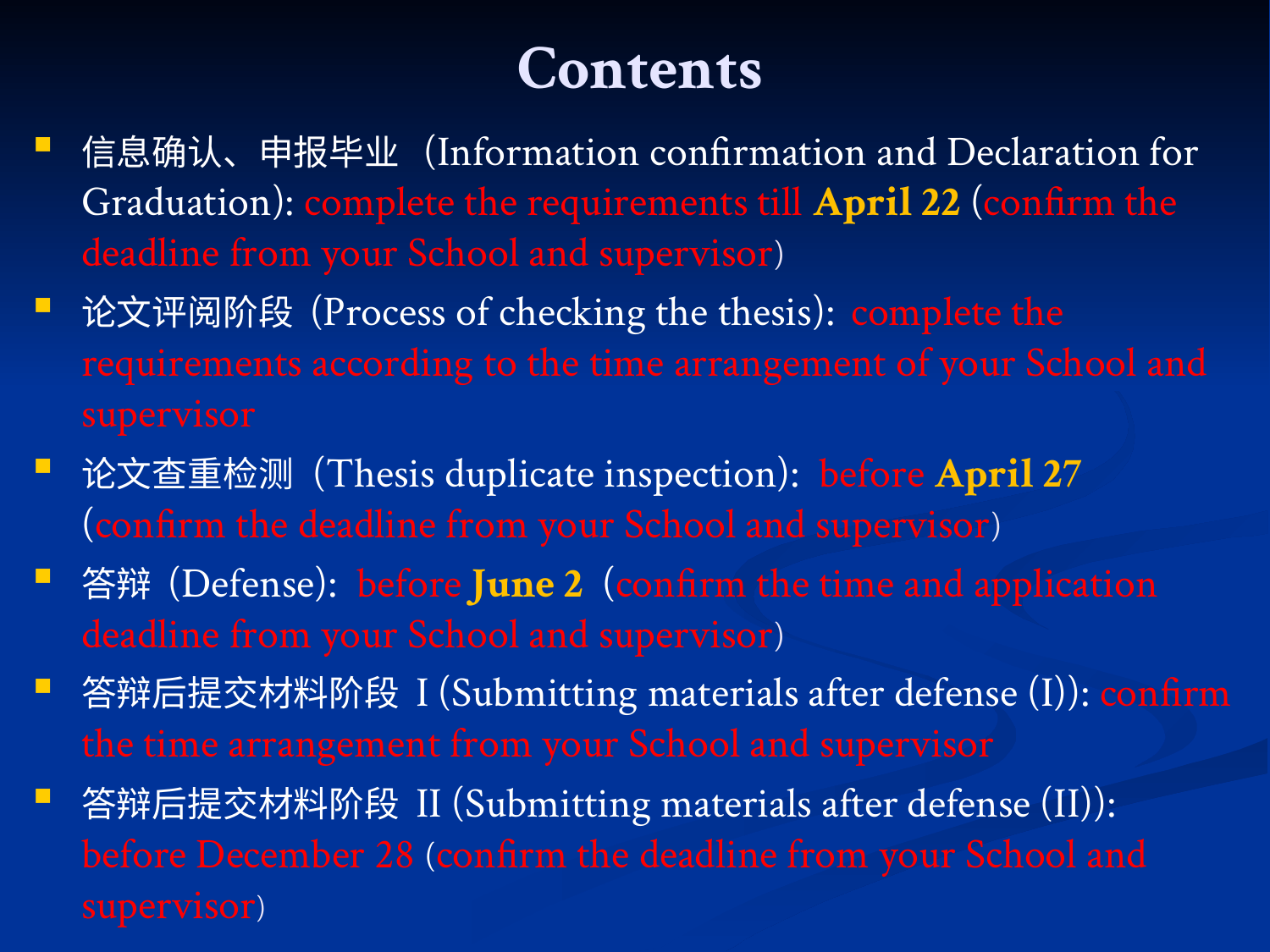

# Contents
信息确认、申报毕业  (Information confirmation and Declaration for Graduation): complete the requirements till April 22 (confirm the deadline from your School and supervisor)
论文评阅阶段 (Process of checking the thesis):  complete the requirements according to the time arrangement of your School and supervisor
论文查重检测 (Thesis duplicate inspection):  before April 27 (confirm the deadline from your School and supervisor)
答辩 (Defense):  before June 2  (confirm the time and application deadline from your School and supervisor)
答辩后提交材料阶段 I (Submitting materials after defense (I)): confirm the time arrangement from your School and supervisor
答辩后提交材料阶段 II (Submitting materials after defense (II)):  before December 28 (confirm the deadline from your School and supervisor)